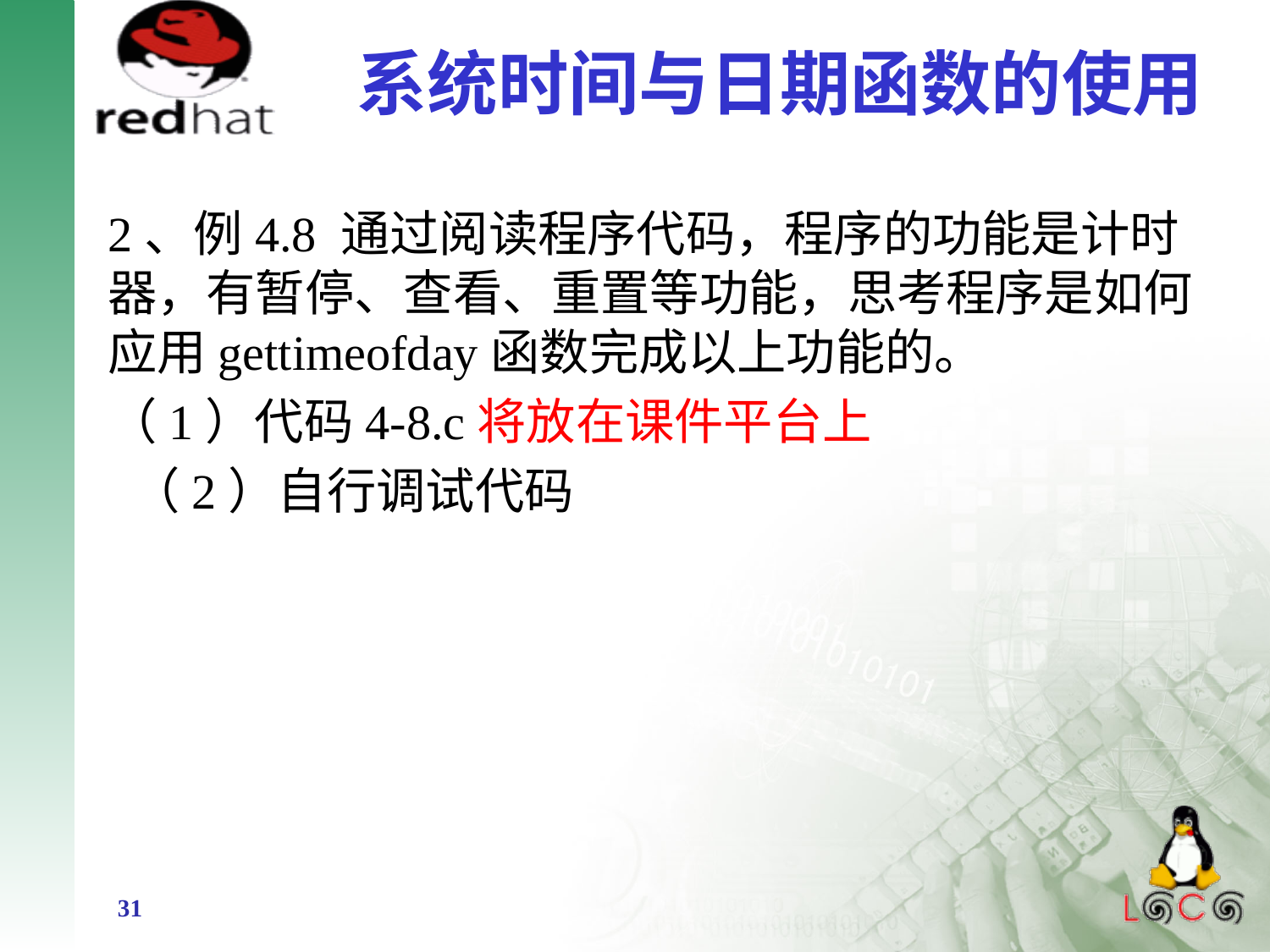

# 系统时间与日期函数的使用
2、例4.8 通过阅读程序代码，程序的功能是计时器，有暂停、查看、重置等功能，思考程序是如何应用gettimeofday函数完成以上功能的。
（1）代码4-8.c将放在课件平台上
 （2）自行调试代码

31